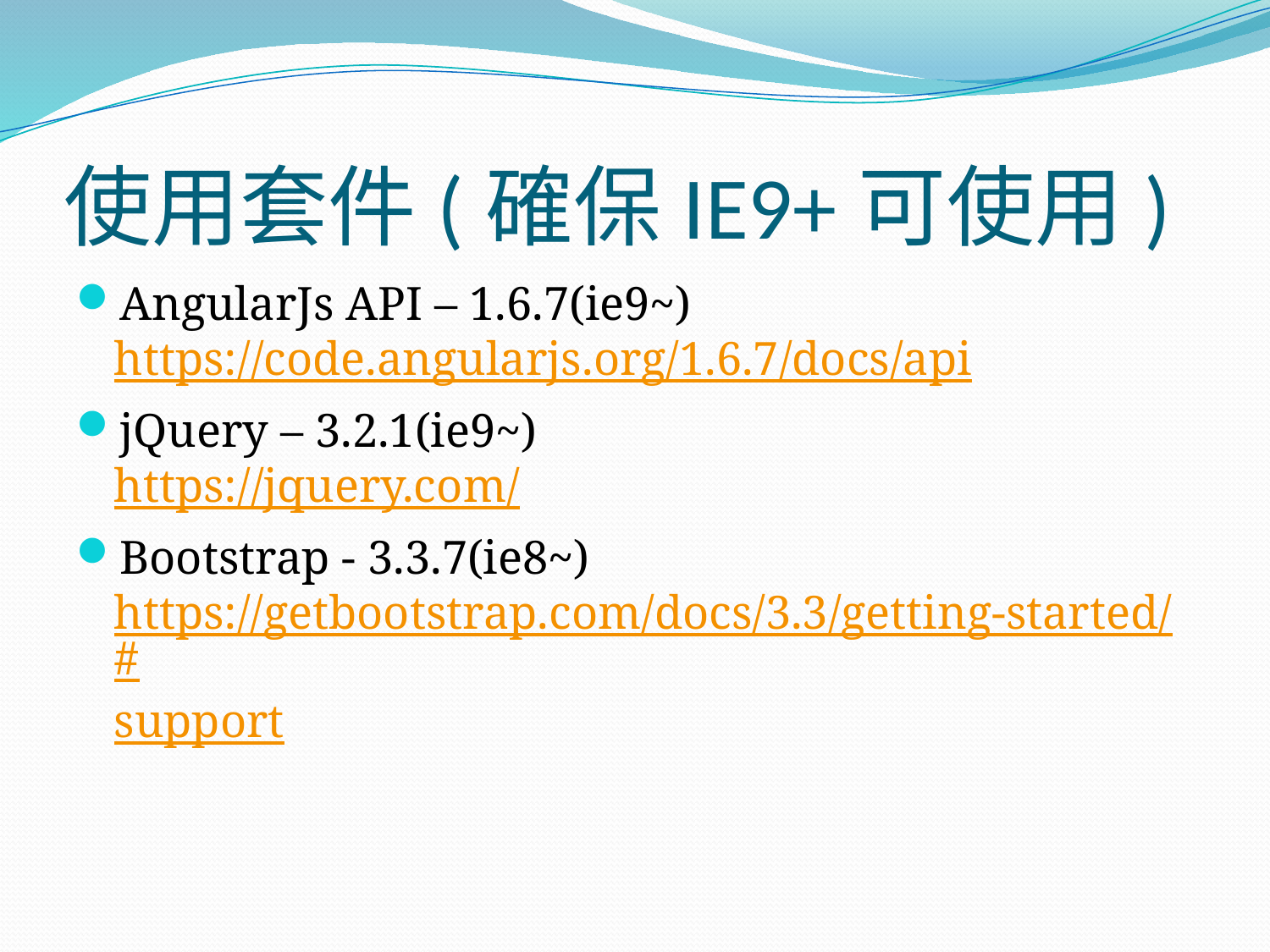

# 使用套件(確保IE9+可使用)
AngularJs API – 1.6.7(ie9~)
https://code.angularjs.org/1.6.7/docs/api
jQuery – 3.2.1(ie9~)
https://jquery.com/
Bootstrap - 3.3.7(ie8~)
https://getbootstrap.com/docs/3.3/getting-started/#support